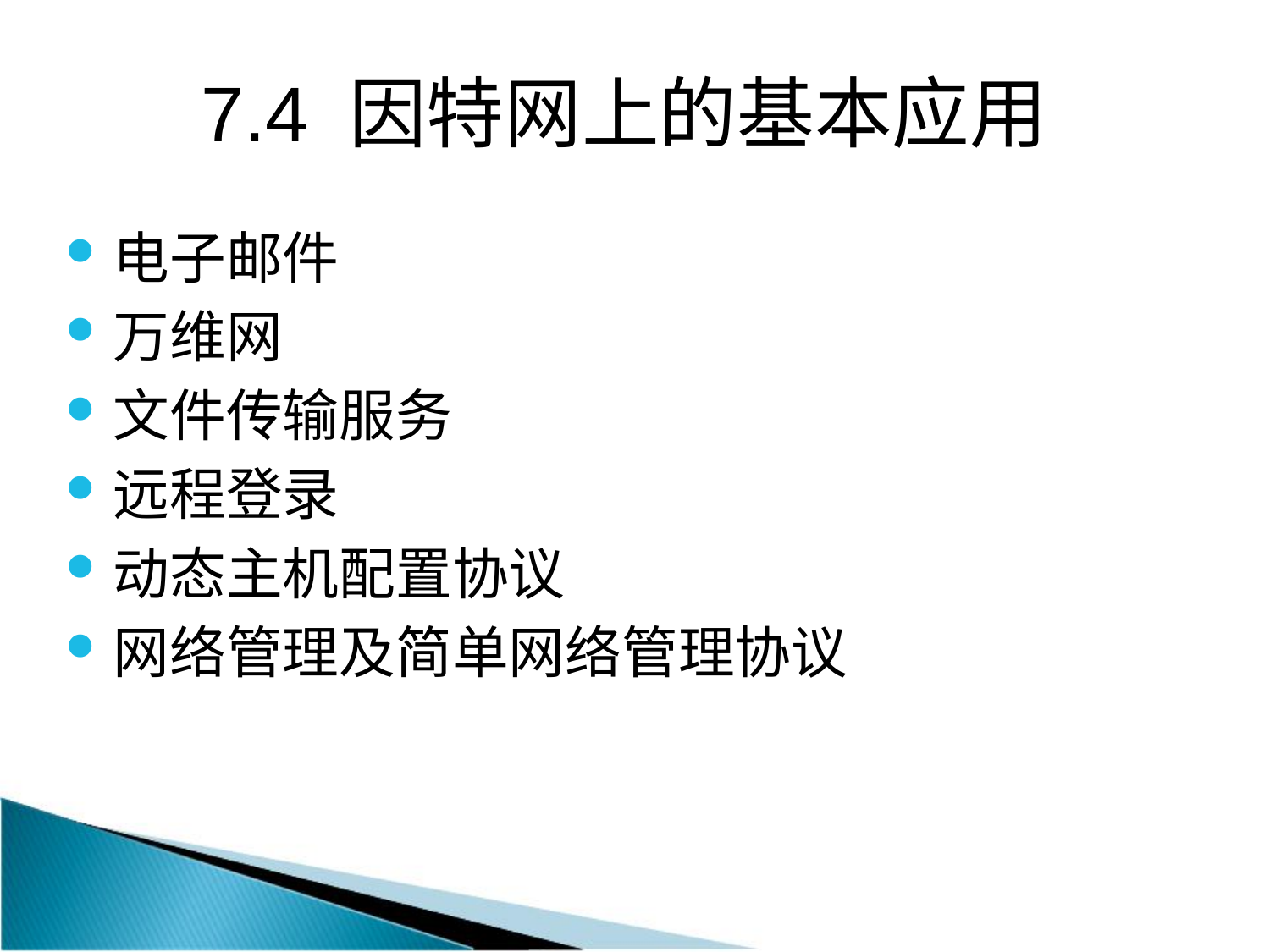

# 7.4 因特网上的基本应用
电子邮件
万维网
文件传输服务
远程登录
动态主机配置协议
网络管理及简单网络管理协议